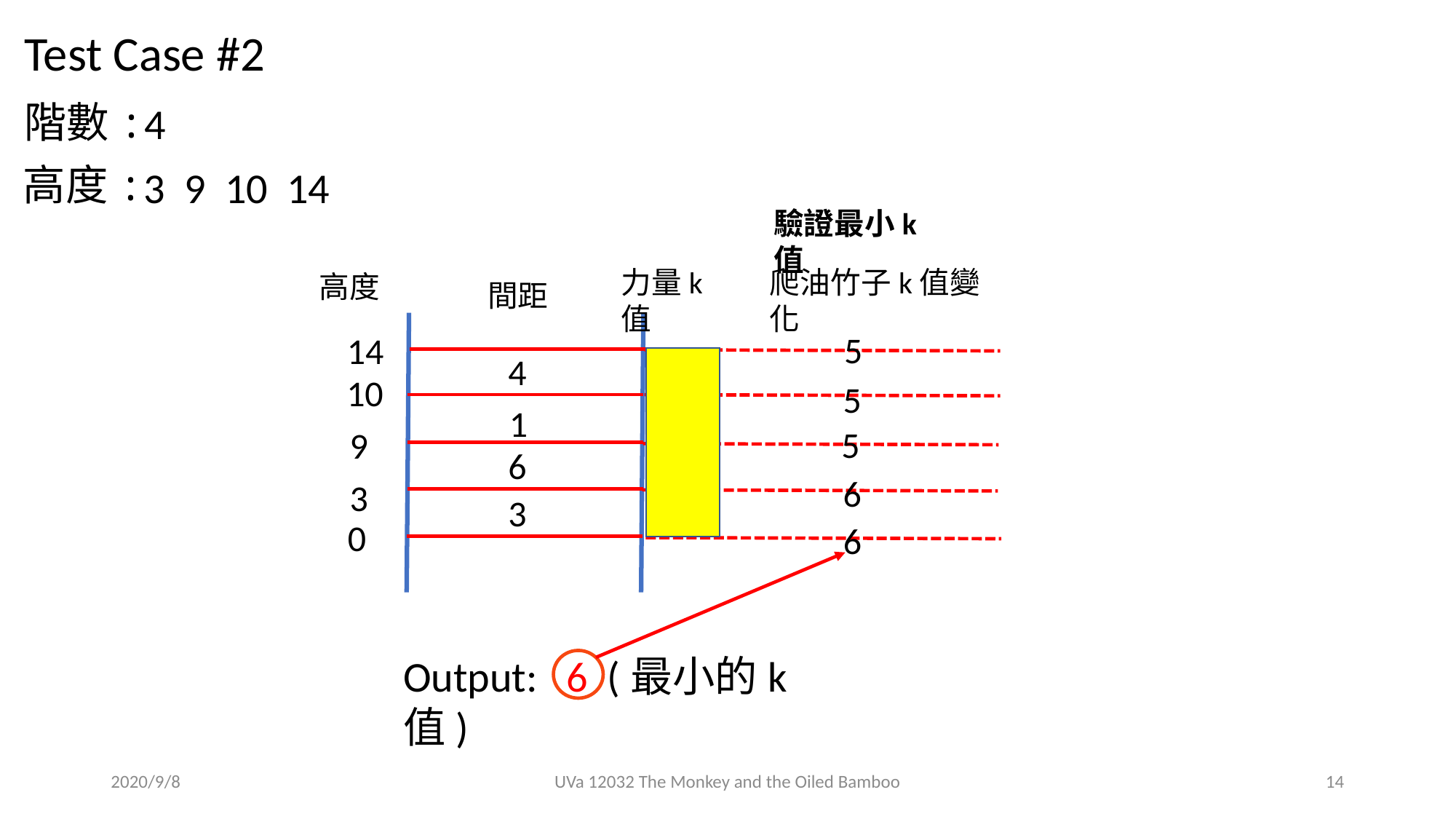

Test Case #2
階數:
4
高度:
3  9  10  14
驗證最小k值
力量k值
爬油竹子k值變化
高度
間距
5
14
4
4

10
5
4
1
5
9
6
6
6
3
3
6
0
6
Output:   6  (最小的k值)

2020/9/8
UVa 12032 The Monkey and the Oiled Bamboo
14